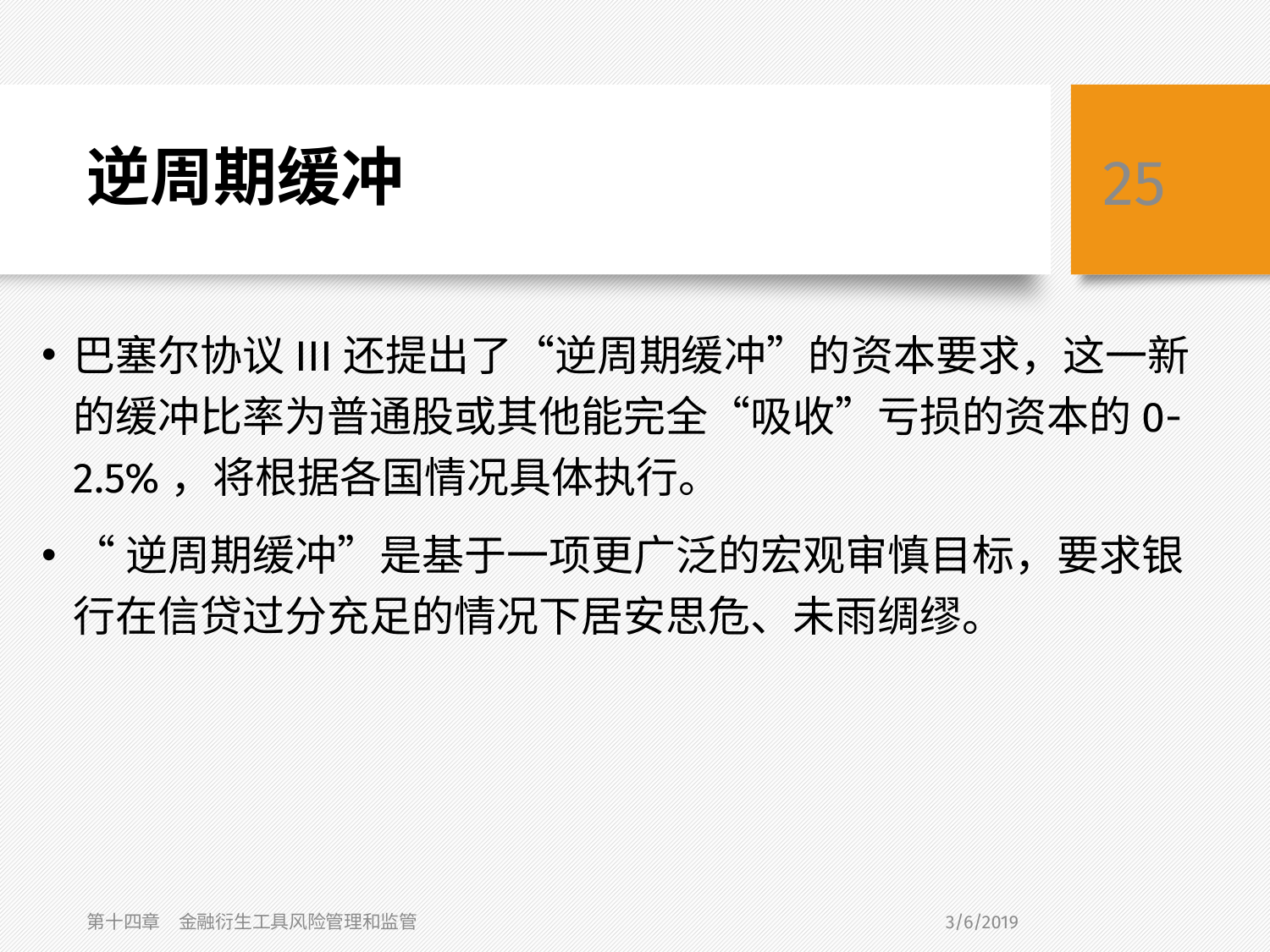

# 逆周期缓冲
25
巴塞尔协议III还提出了“逆周期缓冲”的资本要求，这一新的缓冲比率为普通股或其他能完全“吸收”亏损的资本的0-2.5%，将根据各国情况具体执行。
“逆周期缓冲”是基于一项更广泛的宏观审慎目标，要求银行在信贷过分充足的情况下居安思危、未雨绸缪。
3/6/2019
第十四章　金融衍生工具风险管理和监管